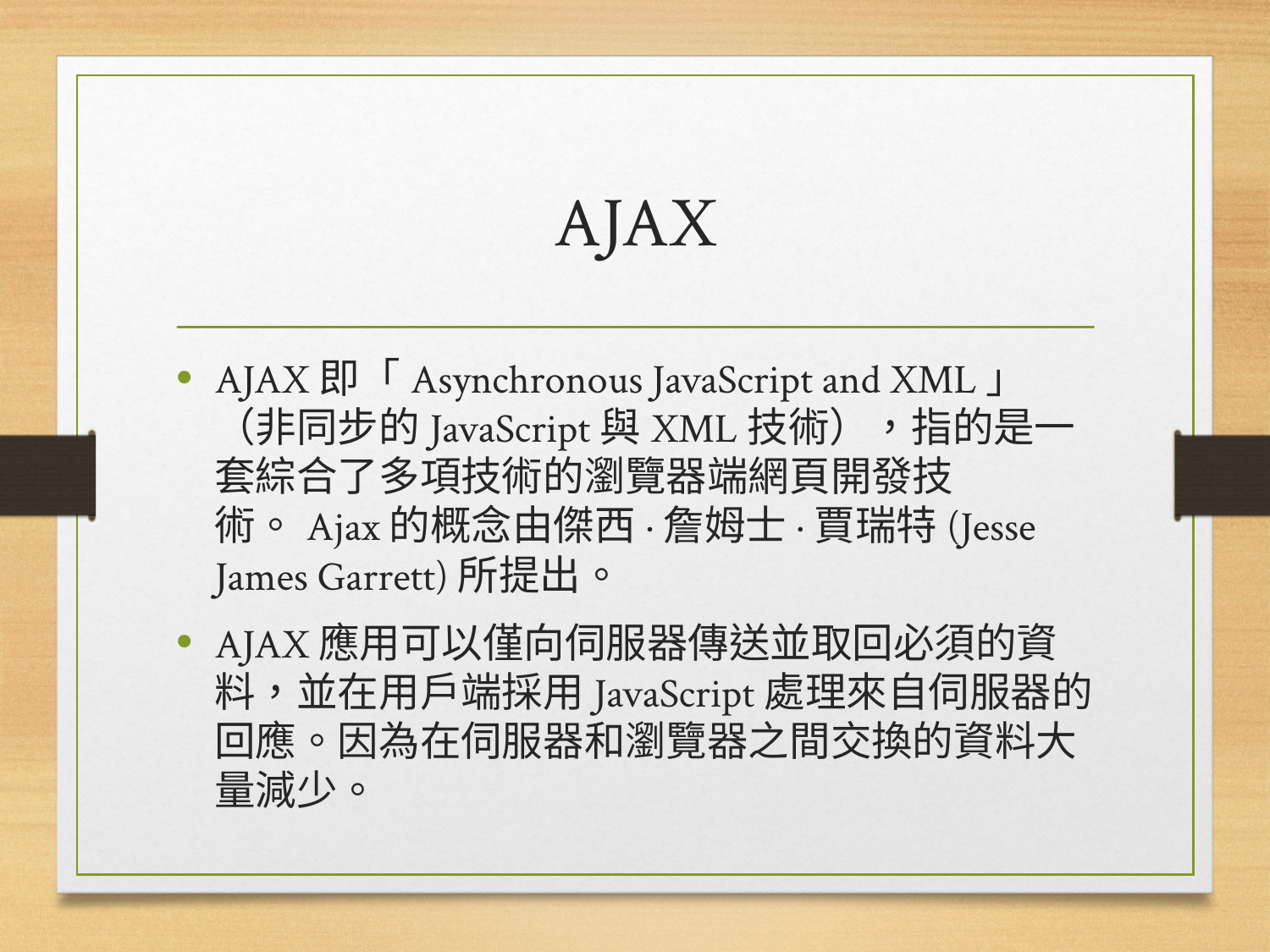

# AJAX
AJAX即「Asynchronous JavaScript and XML」（非同步的JavaScript與XML技術），指的是一套綜合了多項技術的瀏覽器端網頁開發技術。Ajax的概念由傑西·詹姆士·賈瑞特(Jesse James Garrett)所提出。
AJAX應用可以僅向伺服器傳送並取回必須的資料，並在用戶端採用JavaScript處理來自伺服器的回應。因為在伺服器和瀏覽器之間交換的資料大量減少。